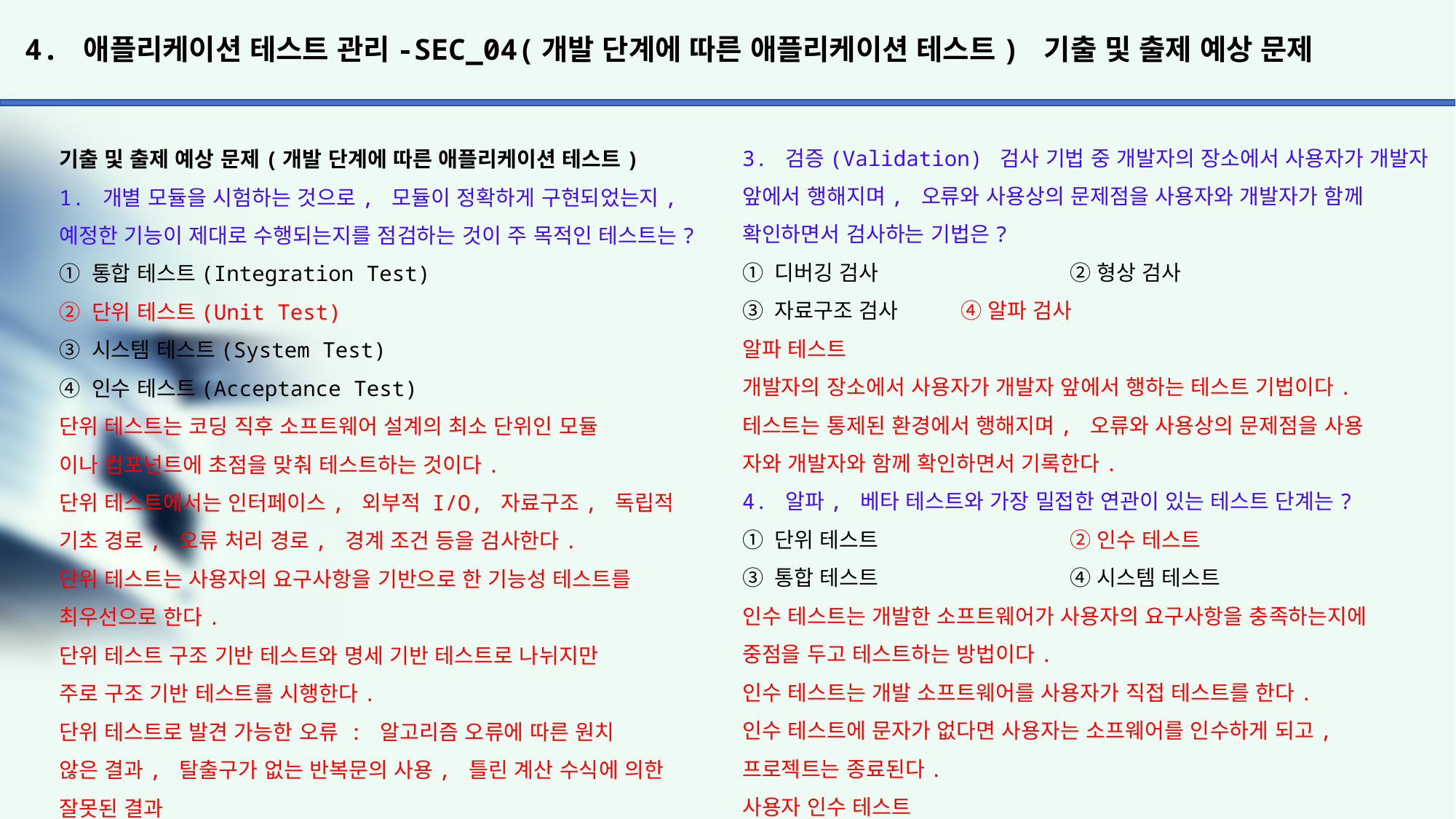

# 4. 애플리케이션 테스트 관리-SEC_04(개발 단계에 따른 애플리케이션 테스트) 기출 및 출제 예상 문제
3. 검증(Validation) 검사 기법 중 개발자의 장소에서 사용자가 개발자 앞에서 행해지며, 오류와 사용상의 문제점을 사용자와 개발자가 함께 확인하면서 검사하는 기법은?
① 디버깅 검사		② 형상 검사
③ 자료구조 검사	④ 알파 검사
알파 테스트
개발자의 장소에서 사용자가 개발자 앞에서 행하는 테스트 기법이다.
테스트는 통제된 환경에서 행해지며, 오류와 사용상의 문제점을 사용
자와 개발자와 함께 확인하면서 기록한다.
4. 알파, 베타 테스트와 가장 밀접한 연관이 있는 테스트 단계는?
① 단위 테스트		② 인수 테스트
③ 통합 테스트		④ 시스템 테스트
인수 테스트는 개발한 소프트웨어가 사용자의 요구사항을 충족하는지에
중점을 두고 테스트하는 방법이다.
인수 테스트는 개발 소프트웨어를 사용자가 직접 테스트를 한다.
인수 테스트에 문자가 없다면 사용자는 소프웨어를 인수하게 되고,
프로젝트는 종료된다.
사용자 인수 테스트
사용자가 시스템 사용의 적절성 여부를 확인한다.
운영상의 인수 테스트
시스템 관리자가 시스템 인수 시 수행하는 테스트 기법으로 백업/복원
시스템, 재난 복구, 사용자 관리, 정기 점검 등을 확인한다.
계약 인수 테스트
계약상의 인수/검수 조건을 준수하는지 여부를 확인한다.
규정 인수 테스트
소프트웨어가 정부 지침, 법규, 규정 등 규정에 맞게 개발되었는지
확인한다.
알파 테스트
개발자의 장소에서 사용자가 개발자 앞에서 행하는 테스트 기법이다.
테스트는 통제된 환경에서 행해지며, 오류와 사용상의 문제점을 사용
자와 개발자와 함께 확인하면서 기록한다.
베타 테스트
선정된 최종 사용자가 여러 명의 사용자 앞에서 행하는 테스트 기법
으로, 필드 테스팅(Field Testing)이라고 한다.
실 업무를 가지고 사용자가 직접 테스트하는 것으로 개발자에 의해
제어되지 않은 상태에서 테스트가 행해지며, 발견된 오류와 사용상의 문제점을 기록하고 개발자에게 주기적으로 보고한다.
기출 및 출제 예상 문제(개발 단계에 따른 애플리케이션 테스트)
1. 개별 모듈을 시험하는 것으로, 모듈이 정확하게 구현되었는지, 예정한 기능이 제대로 수행되는지를 점검하는 것이 주 목적인 테스트는?
① 통합 테스트(Integration Test)
② 단위 테스트(Unit Test)
③ 시스템 테스트(System Test)
④ 인수 테스트(Acceptance Test)
단위 테스트는 코딩 직후 소프트웨어 설계의 최소 단위인 모듈
이나 컴포넌트에 초점을 맞춰 테스트하는 것이다.
단위 테스트에서는 인터페이스, 외부적 I/O, 자료구조, 독립적
기초 경로, 오류 처리 경로, 경계 조건 등을 검사한다.
단위 테스트는 사용자의 요구사항을 기반으로 한 기능성 테스트를
최우선으로 한다.
단위 테스트 구조 기반 테스트와 명세 기반 테스트로 나뉘지만
주로 구조 기반 테스트를 시행한다.
단위 테스트로 발견 가능한 오류 : 알고리즘 오류에 따른 원치
않은 결과, 탈출구가 없는 반복문의 사용, 틀린 계산 수식에 의한
잘못된 결과
2. 다음 중 단위 테스트를 통해 발견할 수 있는 오류가 아닌 것은?
① 알고리즘 오류에 따른 원치 않는 결과
② 탈출구가 없는 반복문의 사용
③ 모듈 간의 비정상적 상호 작용으로 인한 원치 않는 결과
④ 틀린 계산 수식에 의한 잘못된 결과
통합 테스트는 단위 테스트가 완료된 모듈들을 결합하여 하나의
시스템으로 완성시키는 과정에서의 테스트를 의미한다.
통합 테스트는 모듈 간 또는 통합된 컴포넌트 간의 상호 작용
오류를 검사한다.